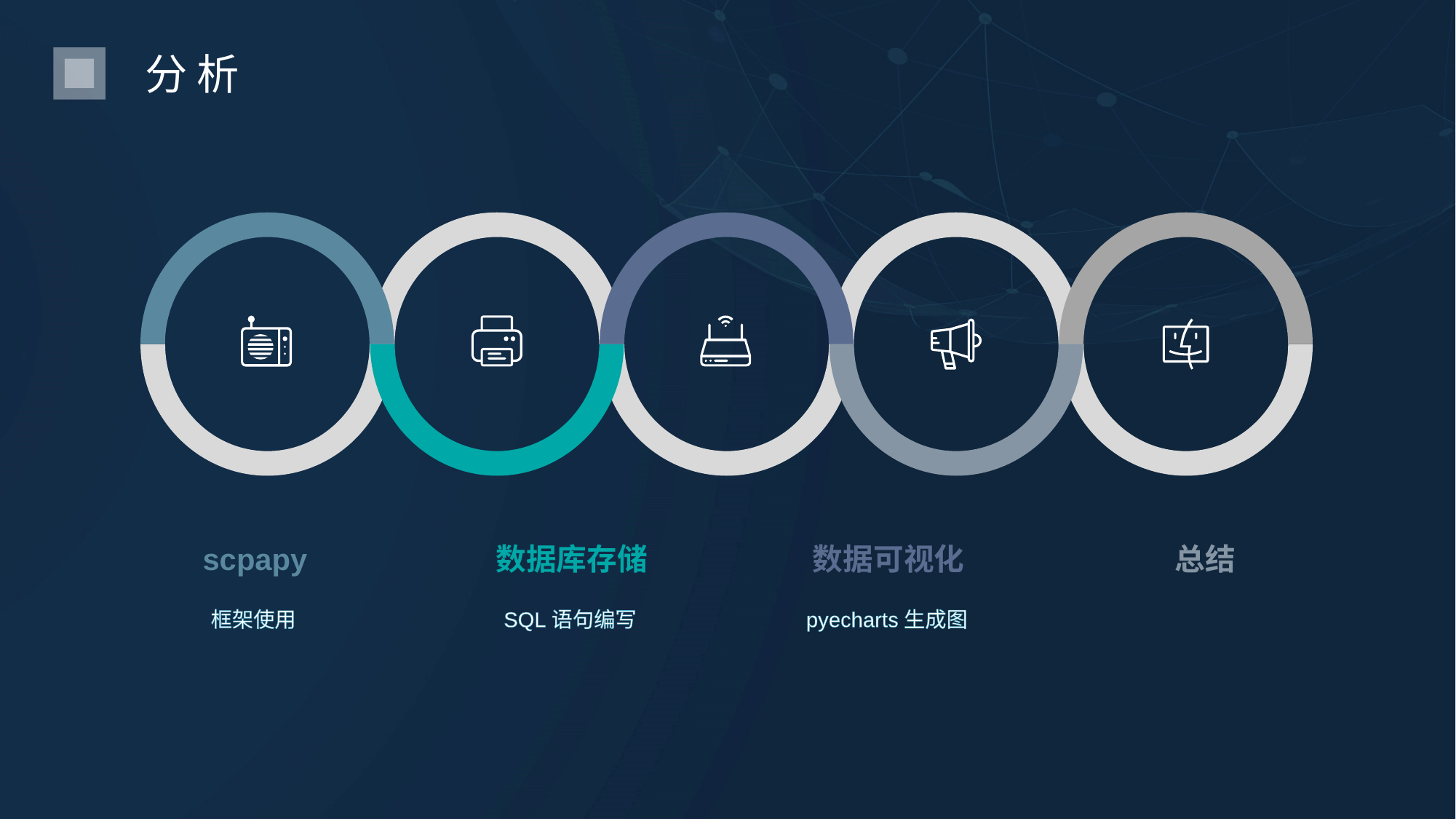

分析

scpapy
框架使用
数据库存储
SQL语句编写
数据可视化
pyecharts生成图
总结